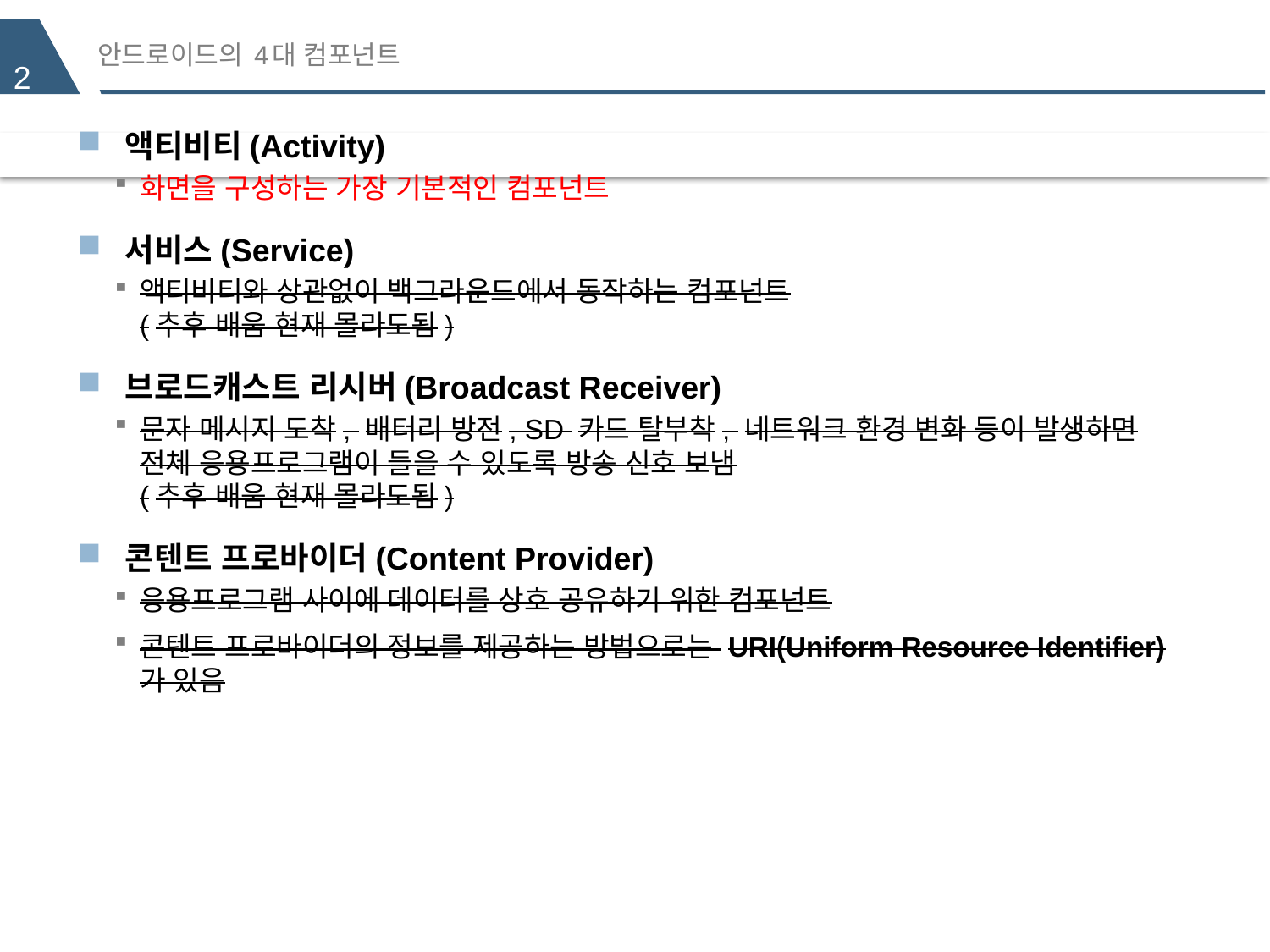

# 안드로이드의 4대 컴포넌트
2
액티비티(Activity)
화면을 구성하는 가장 기본적인 컴포넌트
서비스(Service)
액티비티와 상관없이 백그라운드에서 동작하는 컴포넌트
(추후 배움 현재 몰라도됨)
브로드캐스트 리시버(Broadcast Receiver)
문자 메시지 도착, 배터리 방전, SD 카드 탈부착, 네트워크 환경 변화 등이 발생하면 전체 응용프로그램이 들을 수 있도록 방송 신호 보냄
(추후 배움 현재 몰라도됨)
콘텐트 프로바이더(Content Provider)
응용프로그램 사이에 데이터를 상호 공유하기 위한 컴포넌트
콘텐트 프로바이더의 정보를 제공하는 방법으로는 URI(Uniform Resource Identifier)가 있음